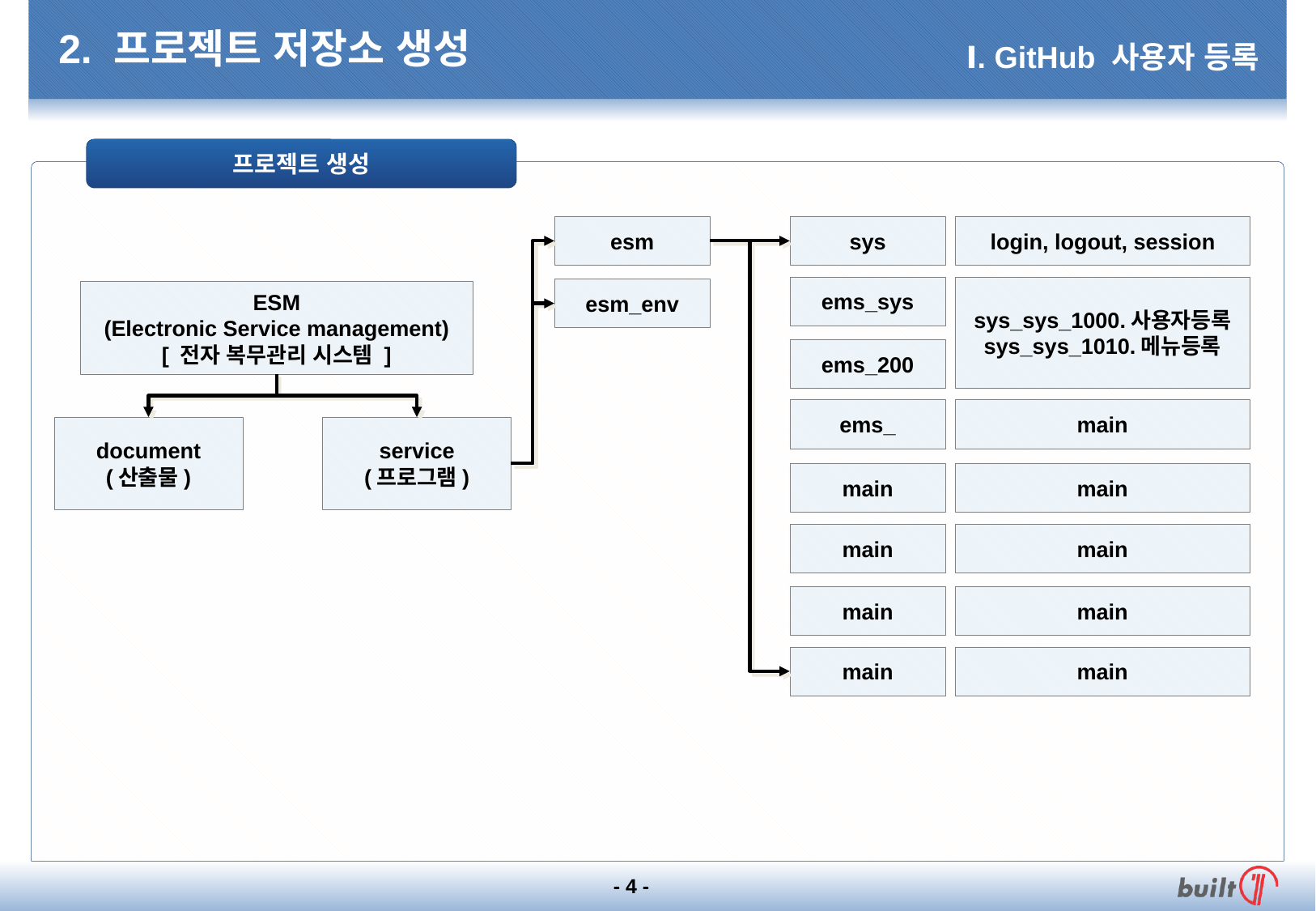

# 2. 프로젝트 저장소 생성
Ⅰ. GitHub 사용자 등록
프로젝트 생성

esm
sys
login, logout, session
ems_sys
sys_sys_1000.사용자등록
sys_sys_1010.메뉴등록
esm_env
ESM
(Electronic Service management)
[ 전자 복무관리 시스템 ]
ems_200
ems_
main
document
(산출물)
service
(프로그램)
main
main
main
main
main
main
main
main